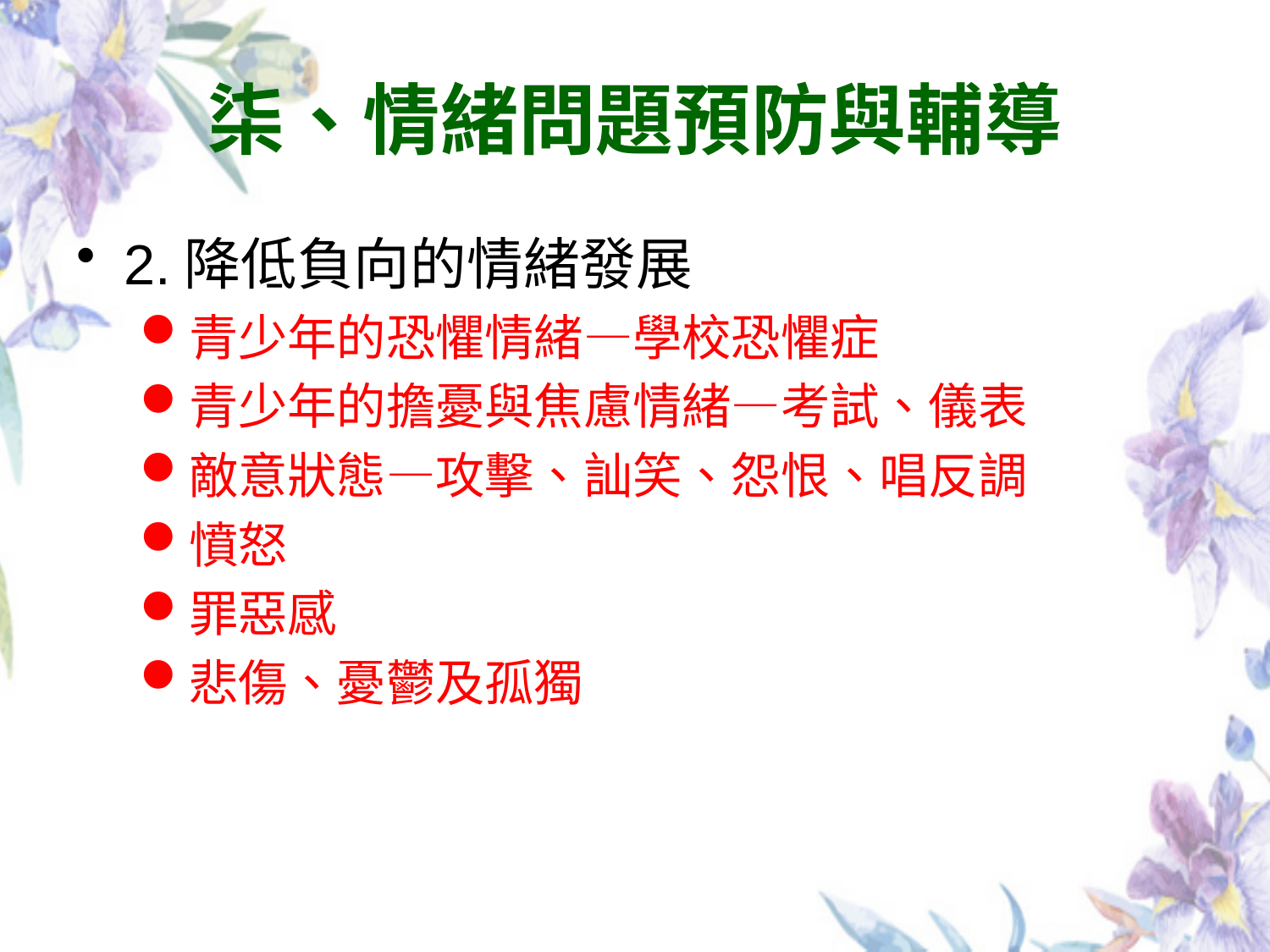

# 柒、情緒問題預防與輔導
2.降低負向的情緒發展
青少年的恐懼情緒—學校恐懼症
青少年的擔憂與焦慮情緒—考試、儀表
敵意狀態—攻擊、訕笑、怨恨、唱反調
憤怒
罪惡感
悲傷、憂鬱及孤獨